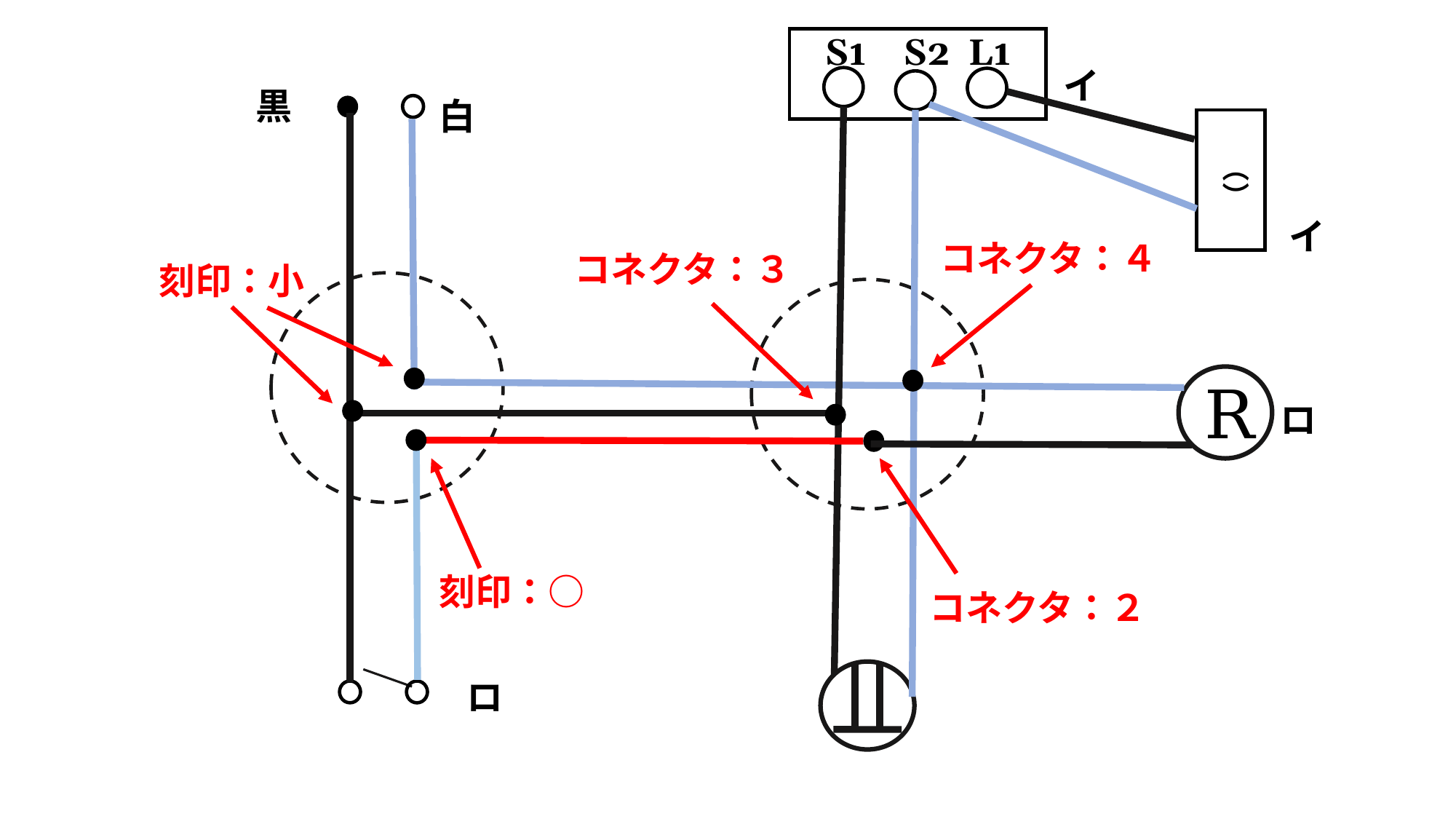

S1    S2  L1

イ

黒
白

（）
（）
イ
コネクタ：４
コネクタ：３
刻印：小

R

ロ

刻印：○
コネクタ：２

ロ